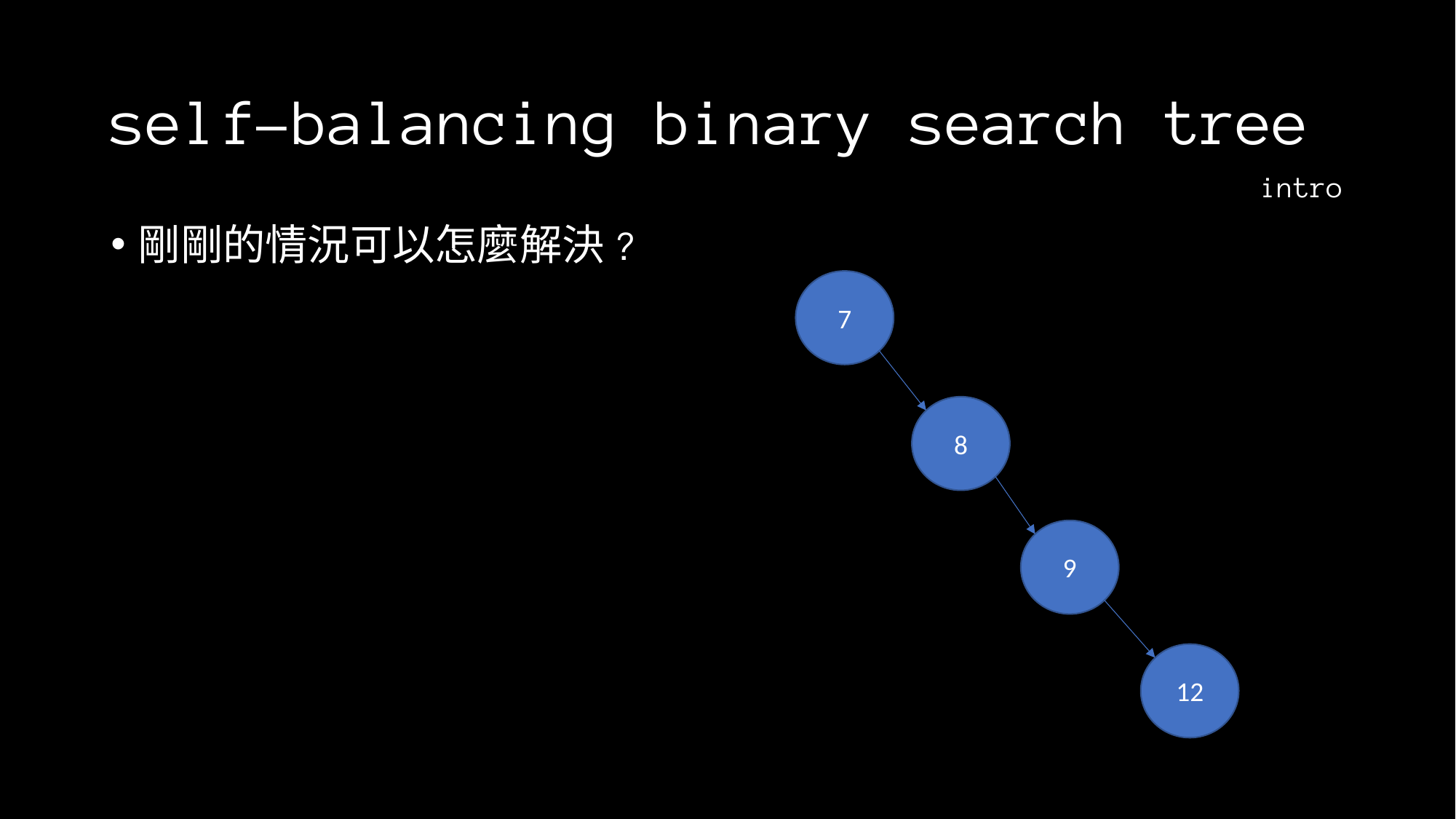

# self-balancing binary search tree
intro
剛剛的情況可以怎麼解決?
7
8
9
12